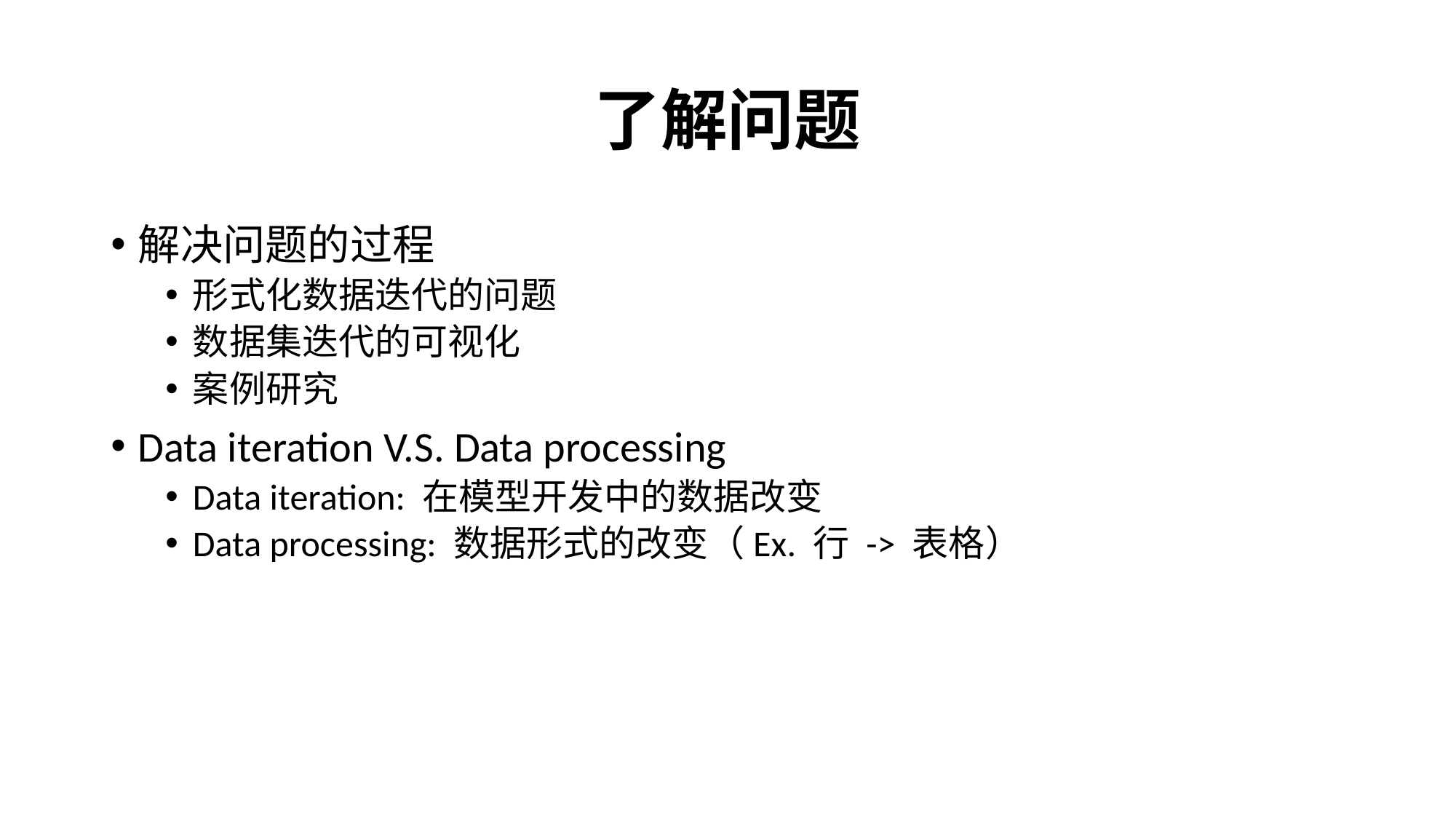

# 了解问题
解决问题的过程
形式化数据迭代的问题
数据集迭代的可视化
案例研究
Data iteration V.S. Data processing
Data iteration: 在模型开发中的数据改变
Data processing: 数据形式的改变（Ex. 行 -> 表格）